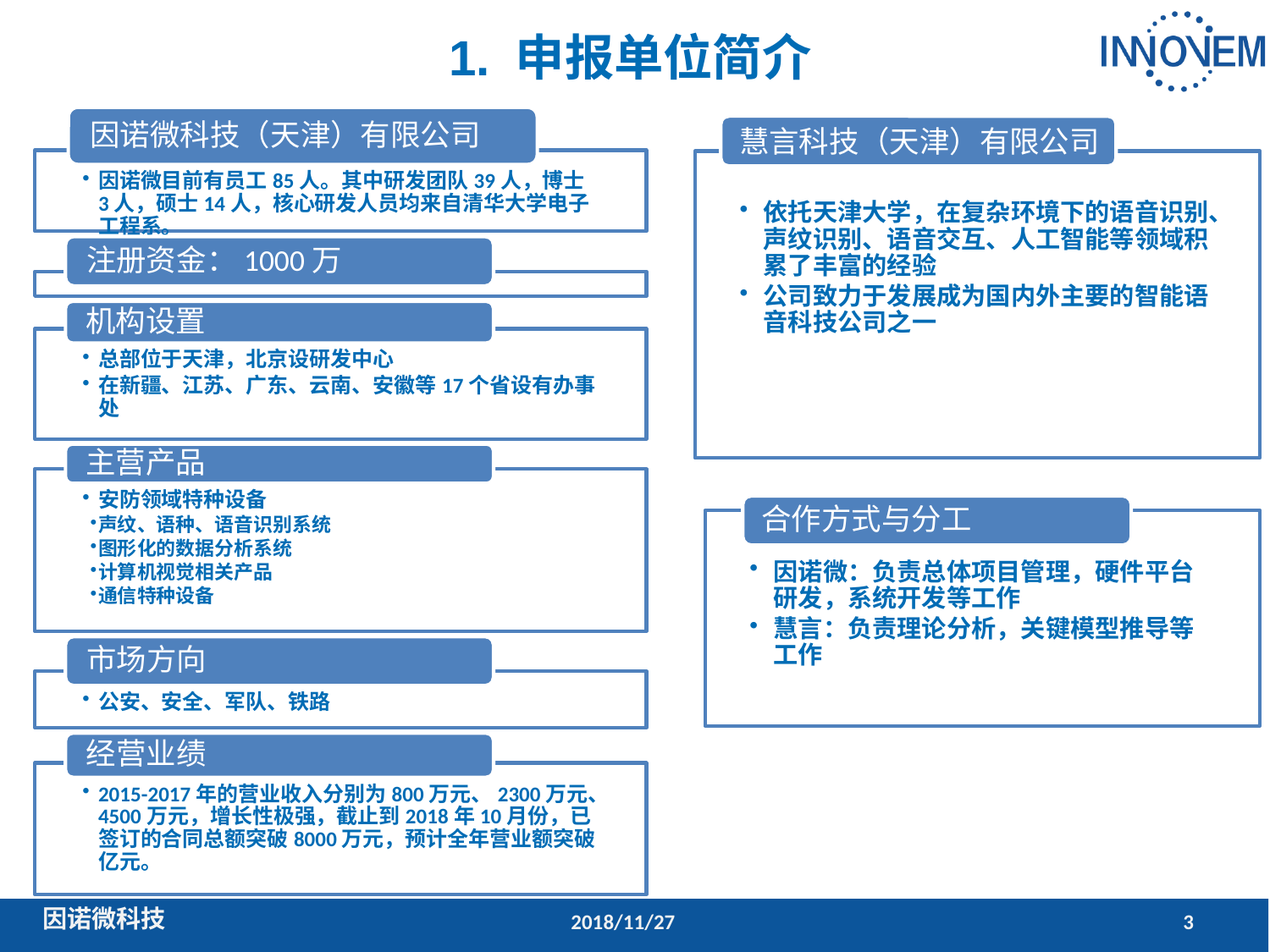

1. 申报单位简介
因诺微目前有员工85人。其中研发团队39人，博士3人，硕士14人，核心研发人员均来自清华大学电子工程系。
因诺微科技（天津）有限公司
注册资金：1000万
总部位于天津，北京设研发中心
在新疆、江苏、广东、云南、安徽等17个省设有办事处
机构设置
安防领域特种设备
声纹、语种、语音识别系统
图形化的数据分析系统
计算机视觉相关产品
通信特种设备
主营产品
公安、安全、军队、铁路
市场方向
2015-2017年的营业收入分别为800万元、2300万元、4500万元，增长性极强，截止到2018年10月份，已签订的合同总额突破8000万元，预计全年营业额突破亿元。
经营业绩

慧言科技（天津）有限公司

依托天津大学，在复杂环境下的语音识别、声纹识别、语音交互、人工智能等领域积累了丰富的经验
公司致力于发展成为国内外主要的智能语音科技公司之一

合作方式与分工

因诺微：负责总体项目管理，硬件平台研发，系统开发等工作
慧言：负责理论分析，关键模型推导等工作
2018/11/27
3